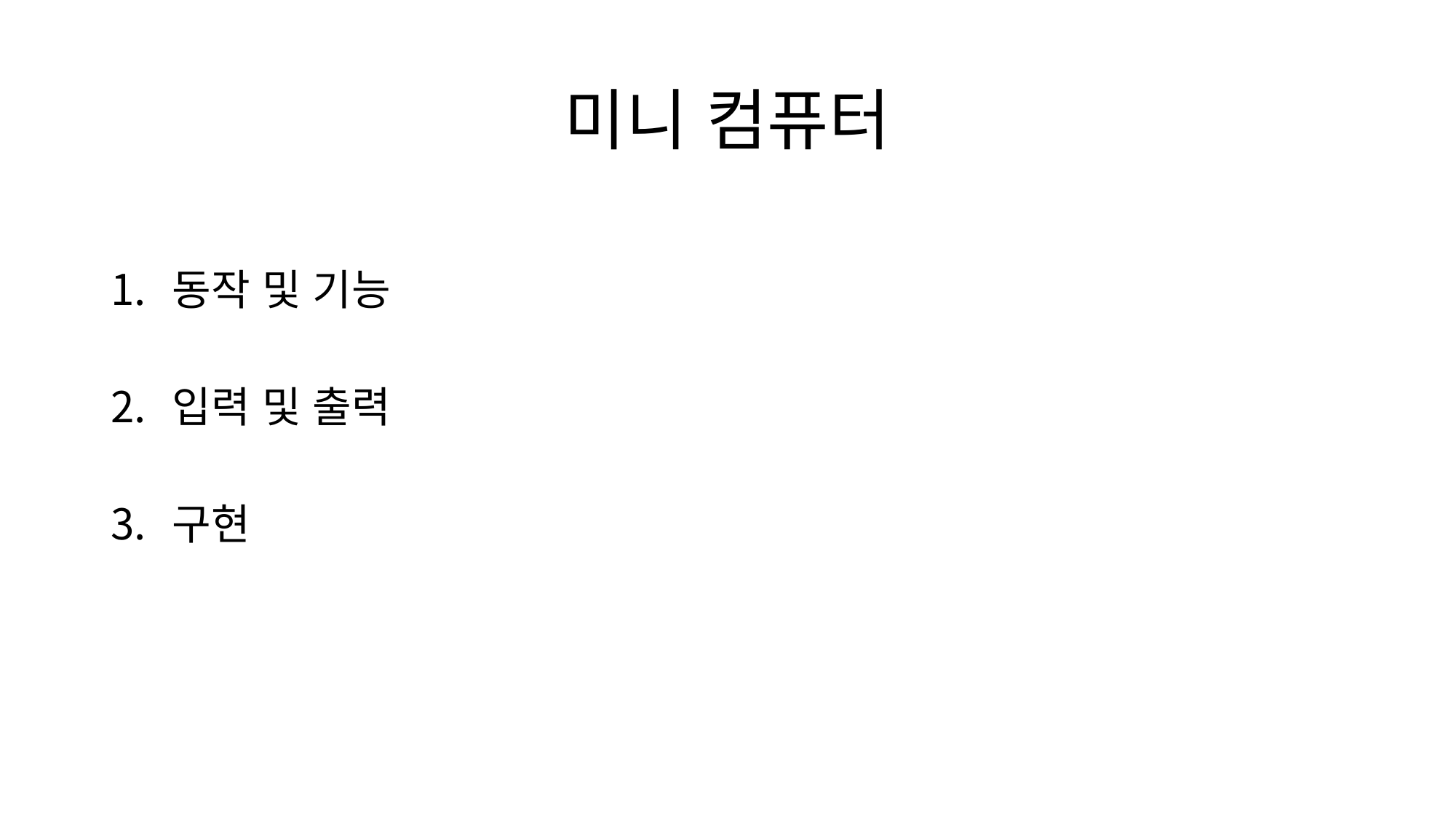

# 미니 컴퓨터
동작 및 기능
입력 및 출력
구현